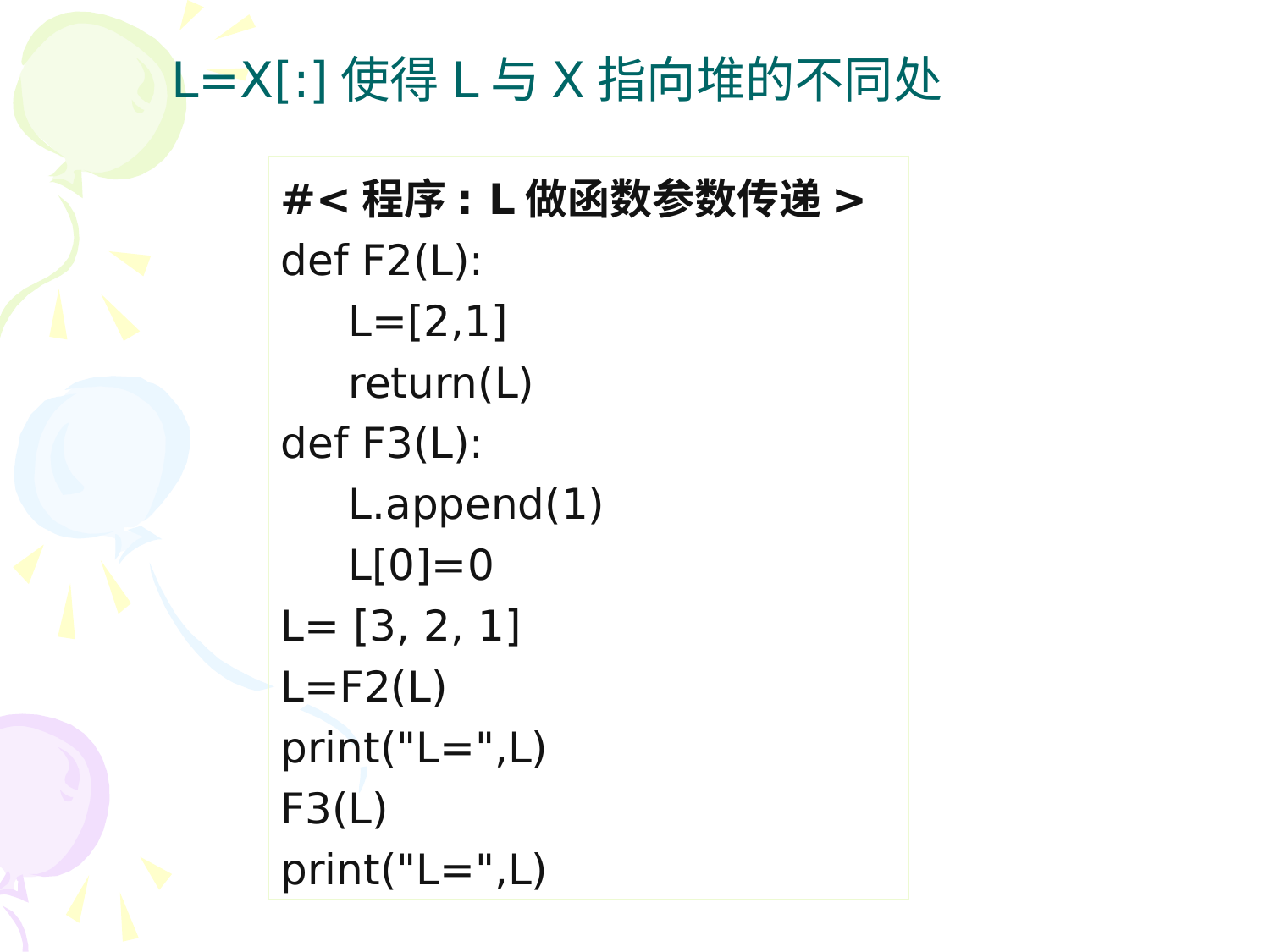

# L=X[:]使得L与X指向堆的不同处
#<程序: L做函数参数传递>
def F2(L):
     L=[2,1]
     return(L)
def F3(L):
     L.append(1)
     L[0]=0
L= [3, 2, 1]
L=F2(L)
print("L=",L)
F3(L)
print("L=",L)